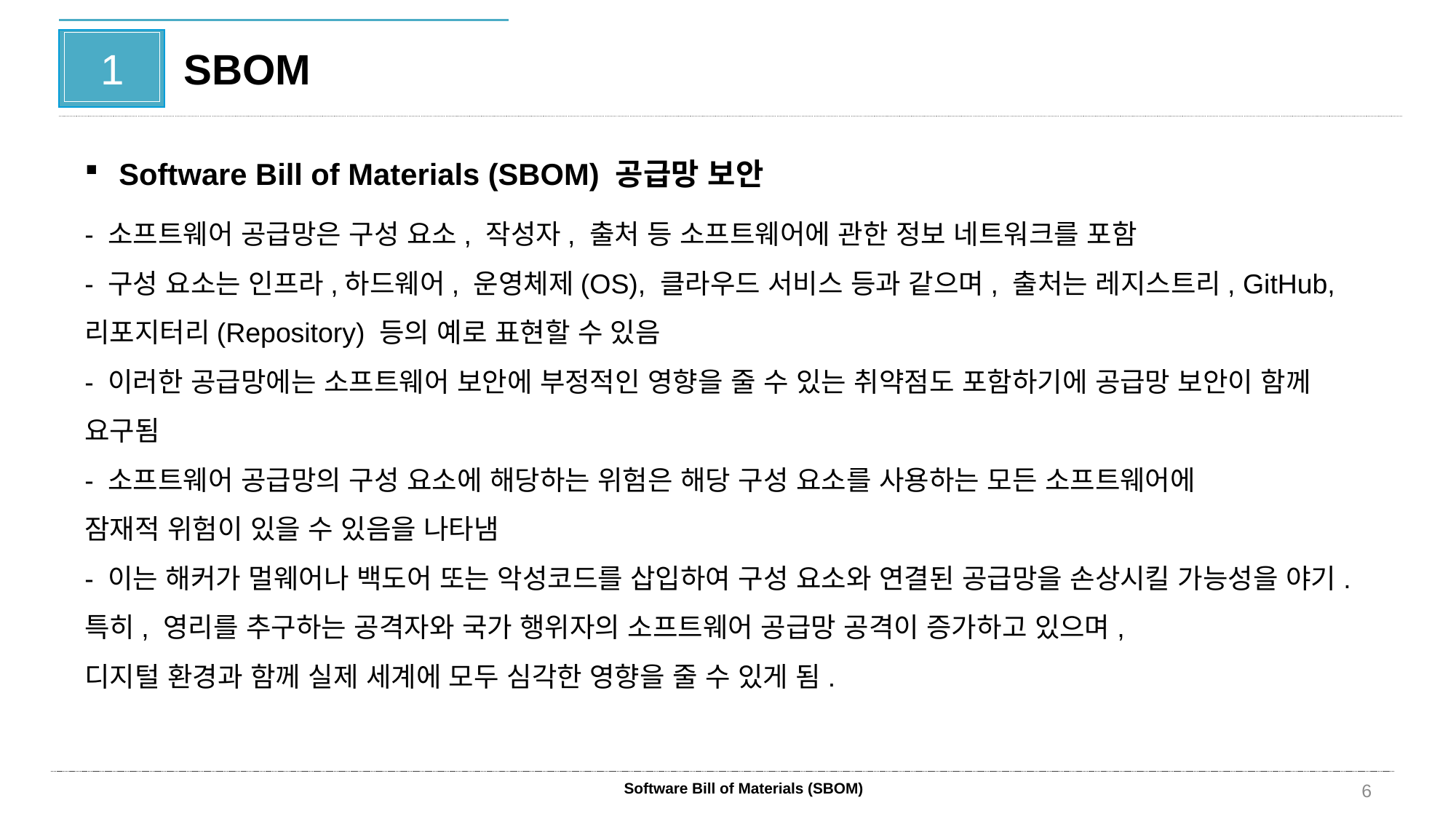

1
SBOM
Software Bill of Materials (SBOM) 공급망 보안
- 소프트웨어 공급망은 구성 요소, 작성자, 출처 등 소프트웨어에 관한 정보 네트워크를 포함
- 구성 요소는 인프라,하드웨어, 운영체제(OS), 클라우드 서비스 등과 같으며, 출처는 레지스트리, GitHub, 리포지터리(Repository) 등의 예로 표현할 수 있음
- 이러한 공급망에는 소프트웨어 보안에 부정적인 영향을 줄 수 있는 취약점도 포함하기에 공급망 보안이 함께 요구됨
- 소프트웨어 공급망의 구성 요소에 해당하는 위험은 해당 구성 요소를 사용하는 모든 소프트웨어에
잠재적 위험이 있을 수 있음을 나타냄
- 이는 해커가 멀웨어나 백도어 또는 악성코드를 삽입하여 구성 요소와 연결된 공급망을 손상시킬 가능성을 야기. 특히, 영리를 추구하는 공격자와 국가 행위자의 소프트웨어 공급망 공격이 증가하고 있으며,
디지털 환경과 함께 실제 세계에 모두 심각한 영향을 줄 수 있게 됨.